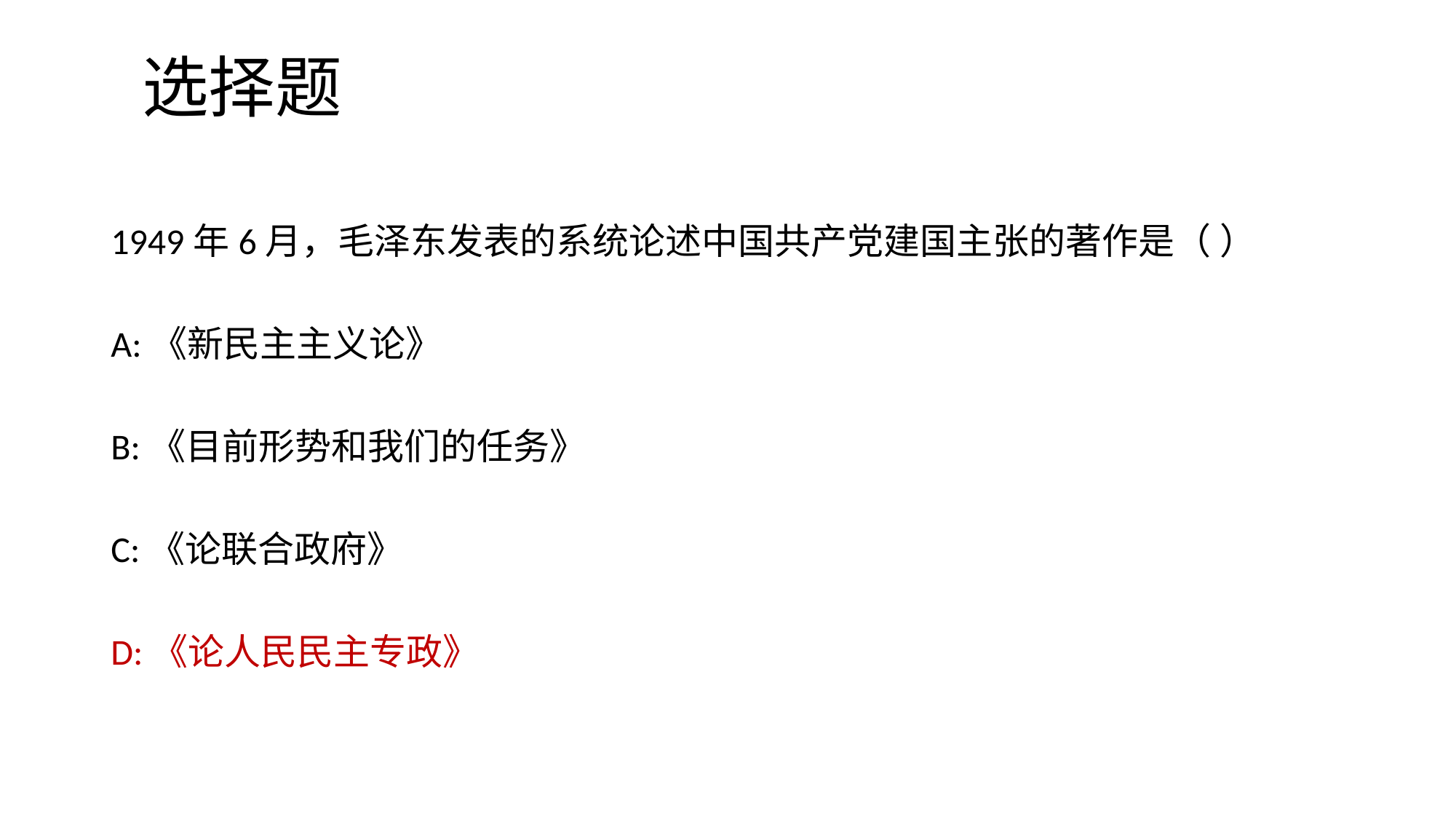

# 选择题
1949年6月，毛泽东发表的系统论述中国共产党建国主张的著作是（ ）
A:《新民主主义论》
B:《目前形势和我们的任务》
C:《论联合政府》
D:《论人民民主专政》